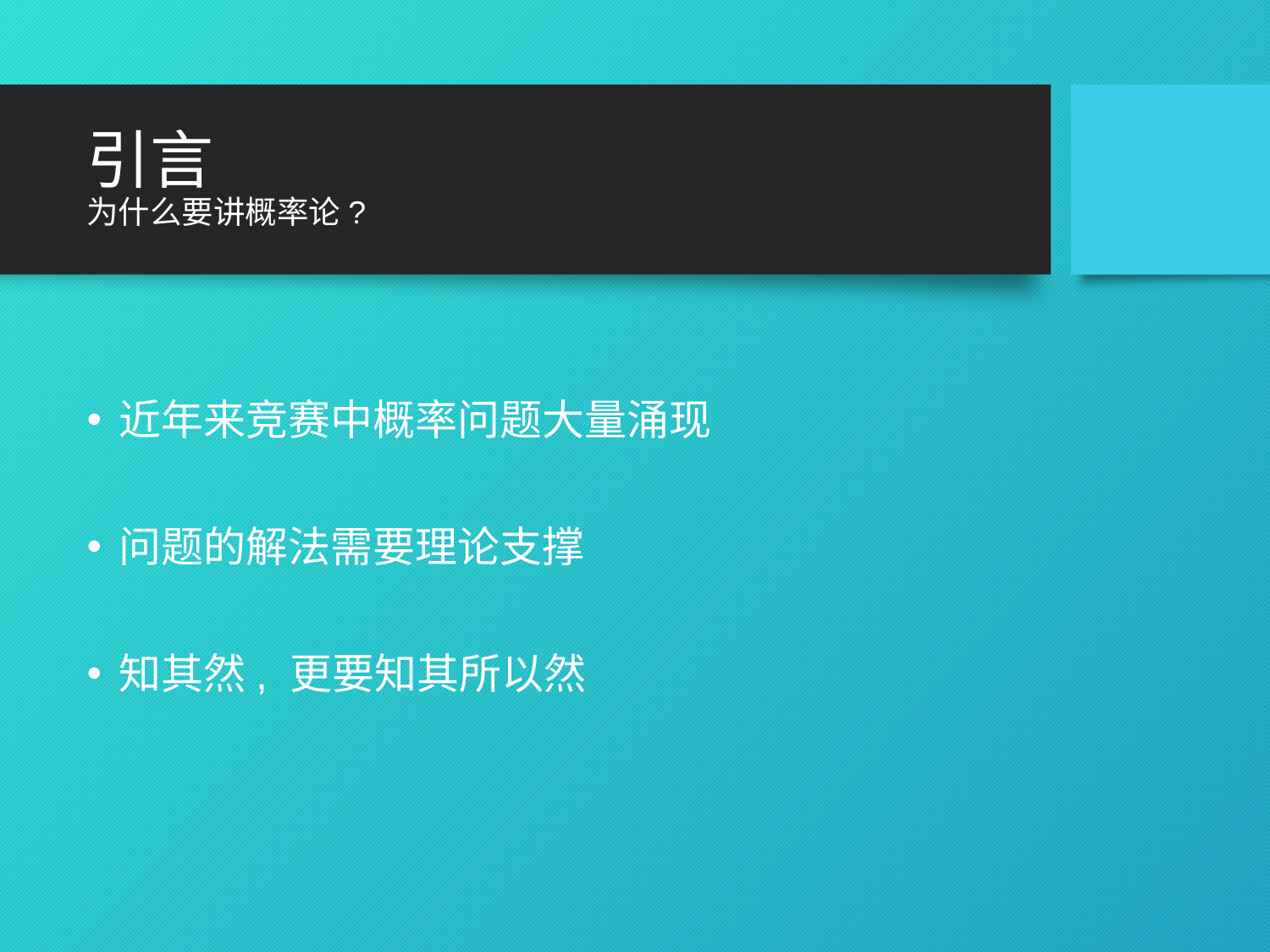

# 引言 为什么要讲概率论?

近年来竞赛中概率问题大量涌现

问题的解法需要理论支撑

知其然, 更要知其所以然